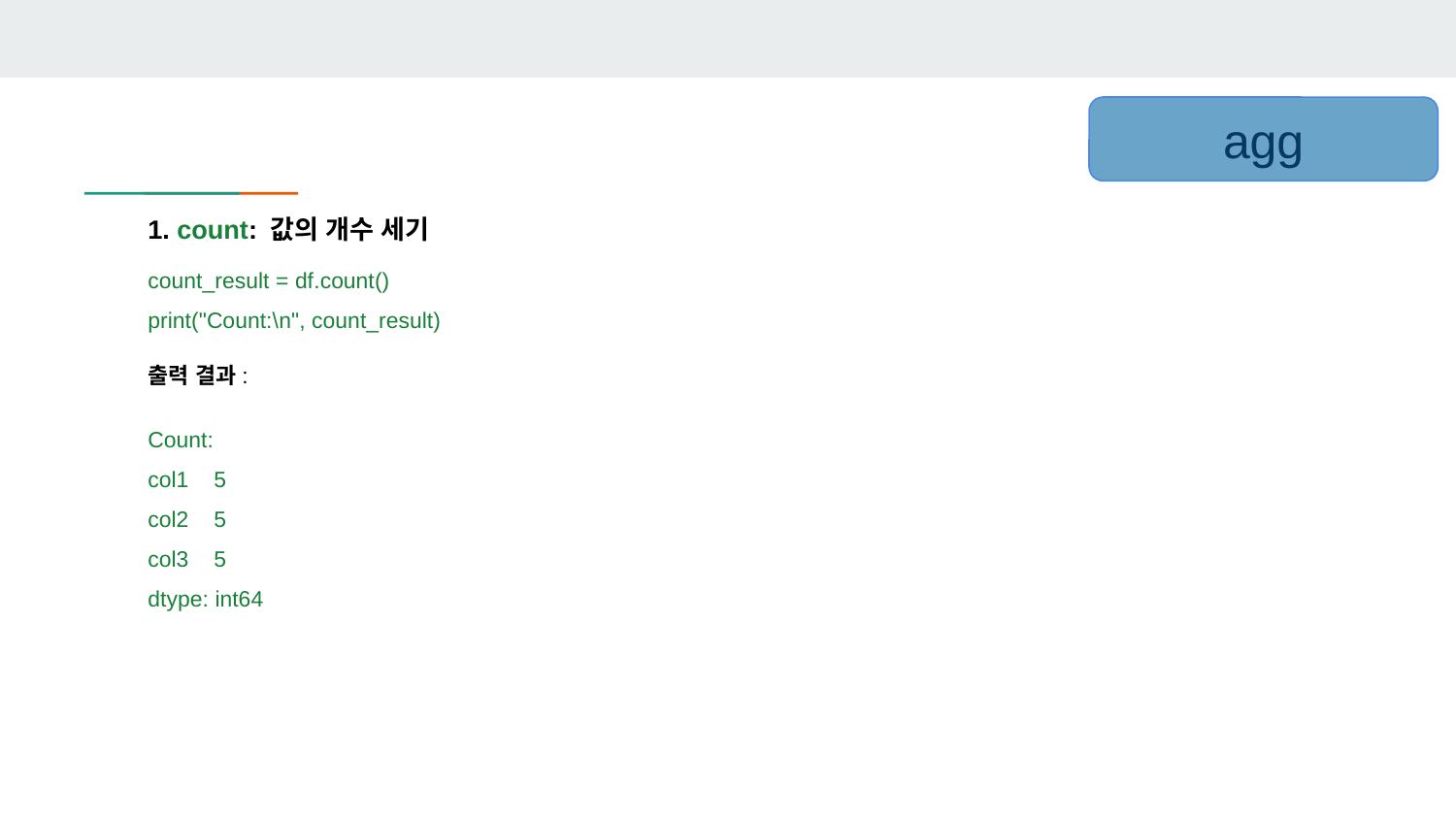

agg
1. count: 값의 개수 세기
count_result = df.count()
print("Count:\n", count_result)
출력 결과:
Count:
col1    5
col2    5
col3    5
dtype: int64